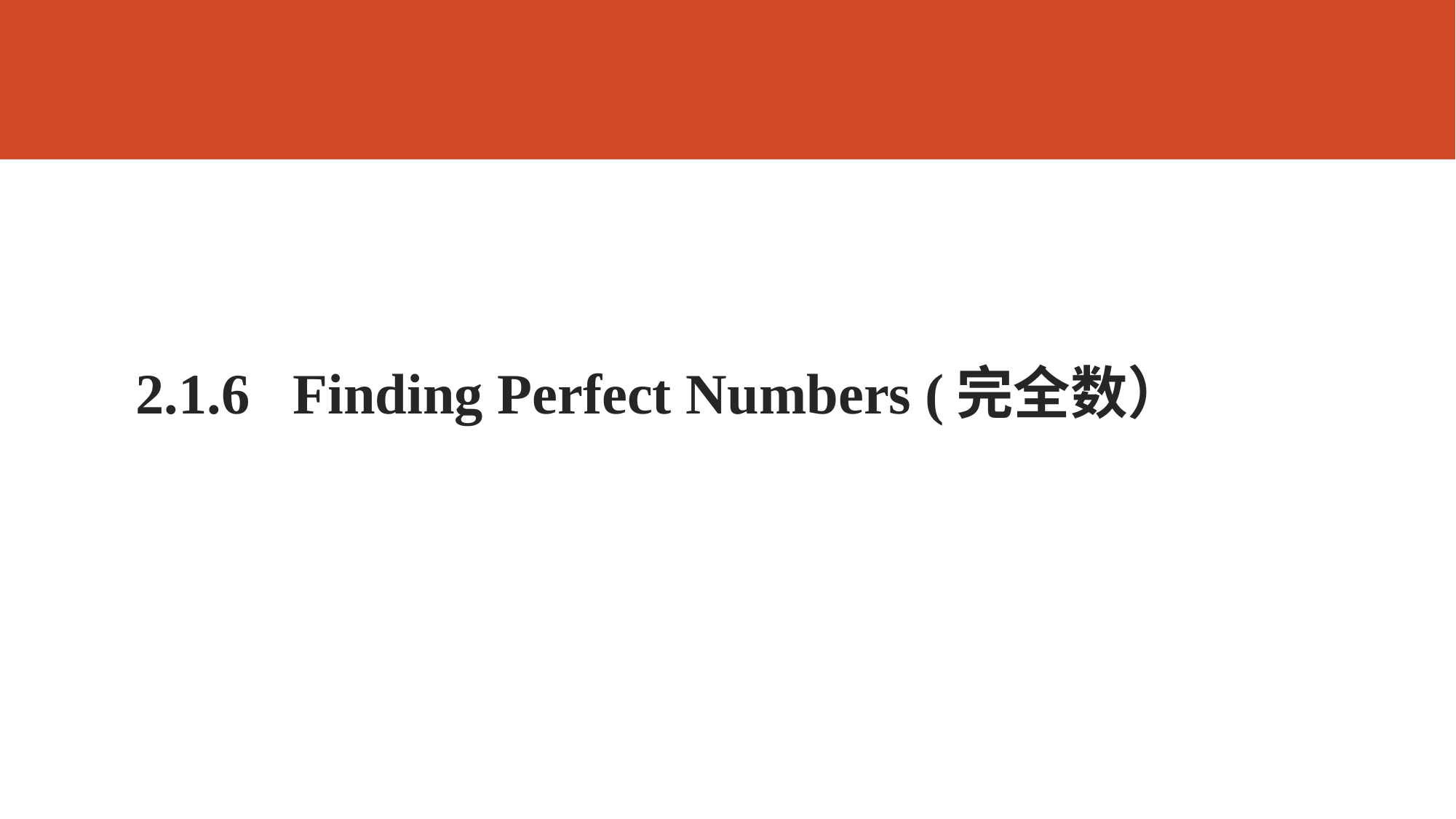

# Example: Finding Perfect Numbers E2.1.6   Finding Perfect Numbers (完全数）